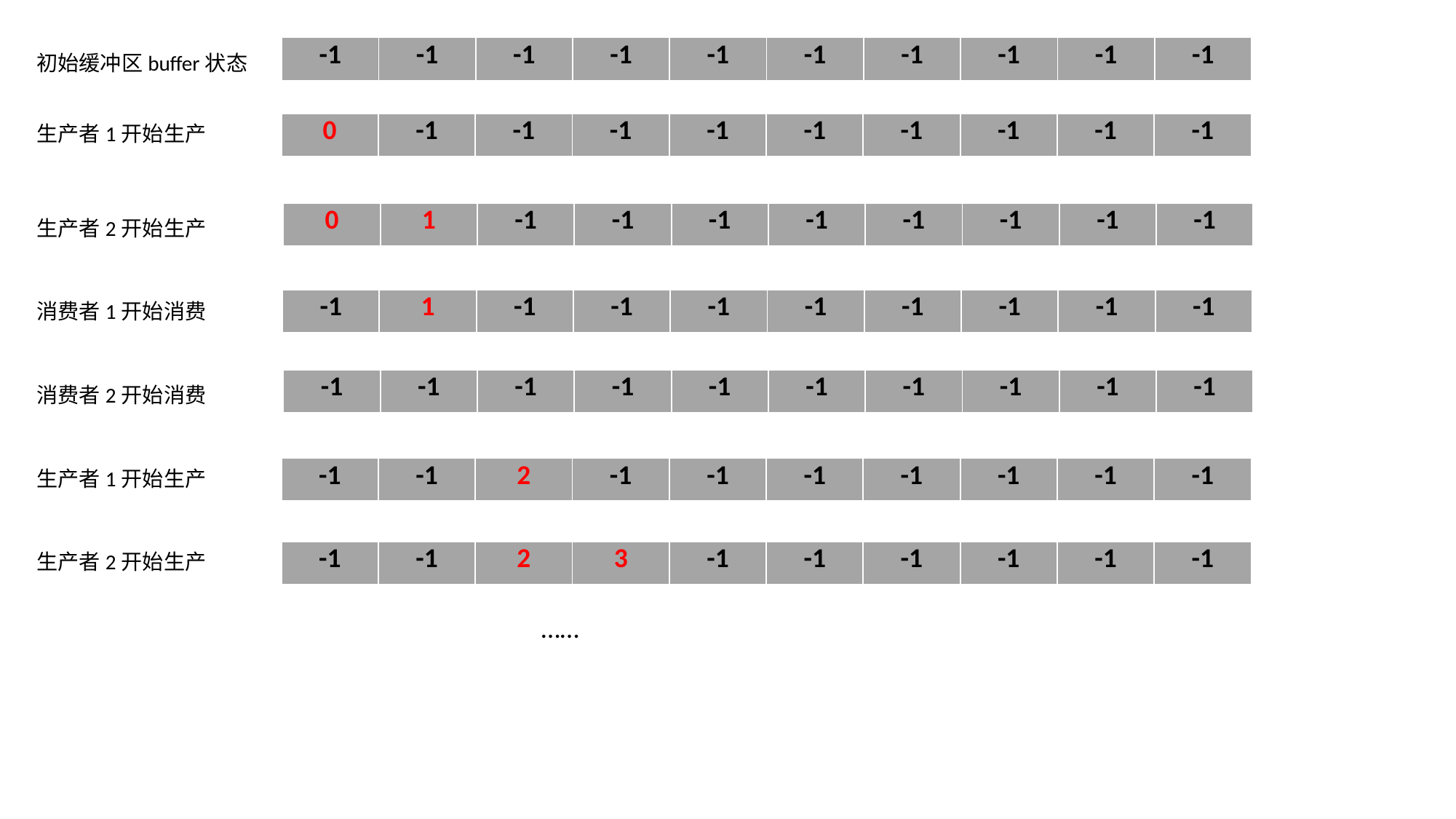

| -1 | -1 | -1 | -1 | -1 | -1 | -1 | -1 | -1 | -1 |
| --- | --- | --- | --- | --- | --- | --- | --- | --- | --- |
初始缓冲区buffer状态
| 0 | -1 | -1 | -1 | -1 | -1 | -1 | -1 | -1 | -1 |
| --- | --- | --- | --- | --- | --- | --- | --- | --- | --- |
生产者1开始生产
| 0 | 1 | -1 | -1 | -1 | -1 | -1 | -1 | -1 | -1 |
| --- | --- | --- | --- | --- | --- | --- | --- | --- | --- |
生产者2开始生产
| -1 | 1 | -1 | -1 | -1 | -1 | -1 | -1 | -1 | -1 |
| --- | --- | --- | --- | --- | --- | --- | --- | --- | --- |
消费者1开始消费
| -1 | -1 | -1 | -1 | -1 | -1 | -1 | -1 | -1 | -1 |
| --- | --- | --- | --- | --- | --- | --- | --- | --- | --- |
消费者2开始消费
| -1 | -1 | 2 | -1 | -1 | -1 | -1 | -1 | -1 | -1 |
| --- | --- | --- | --- | --- | --- | --- | --- | --- | --- |
生产者1开始生产
| -1 | -1 | 2 | 3 | -1 | -1 | -1 | -1 | -1 | -1 |
| --- | --- | --- | --- | --- | --- | --- | --- | --- | --- |
生产者2开始生产
……